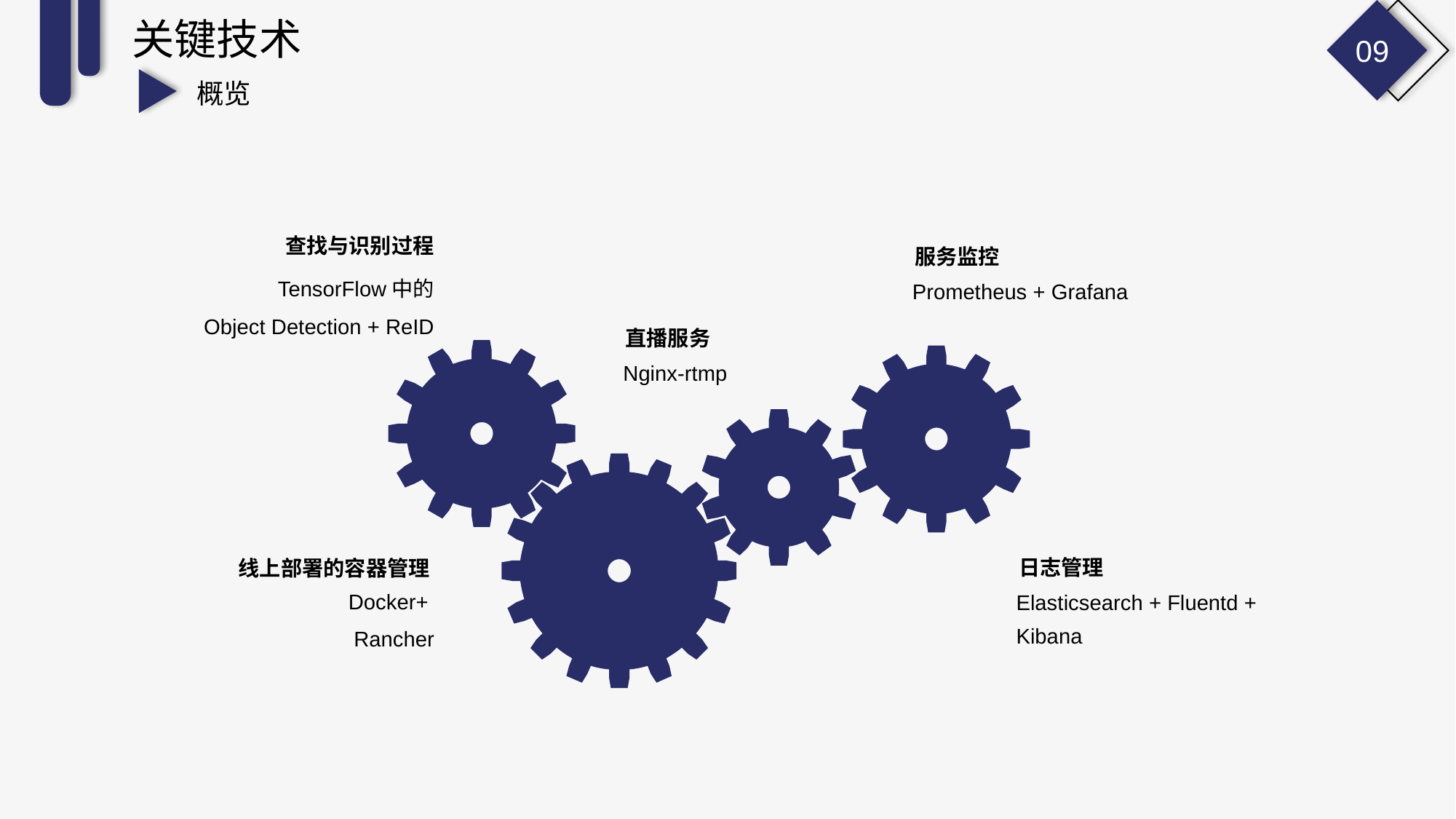

关键技术

09
概览

查找与识别过程
服务监控
TensorFlow中的
Object Detection + ReID
Prometheus + Grafana
直播服务

Nginx-rtmp

日志管理
线上部署的容器管理
Docker+
Rancher
Elasticsearch + Fluentd + Kibana